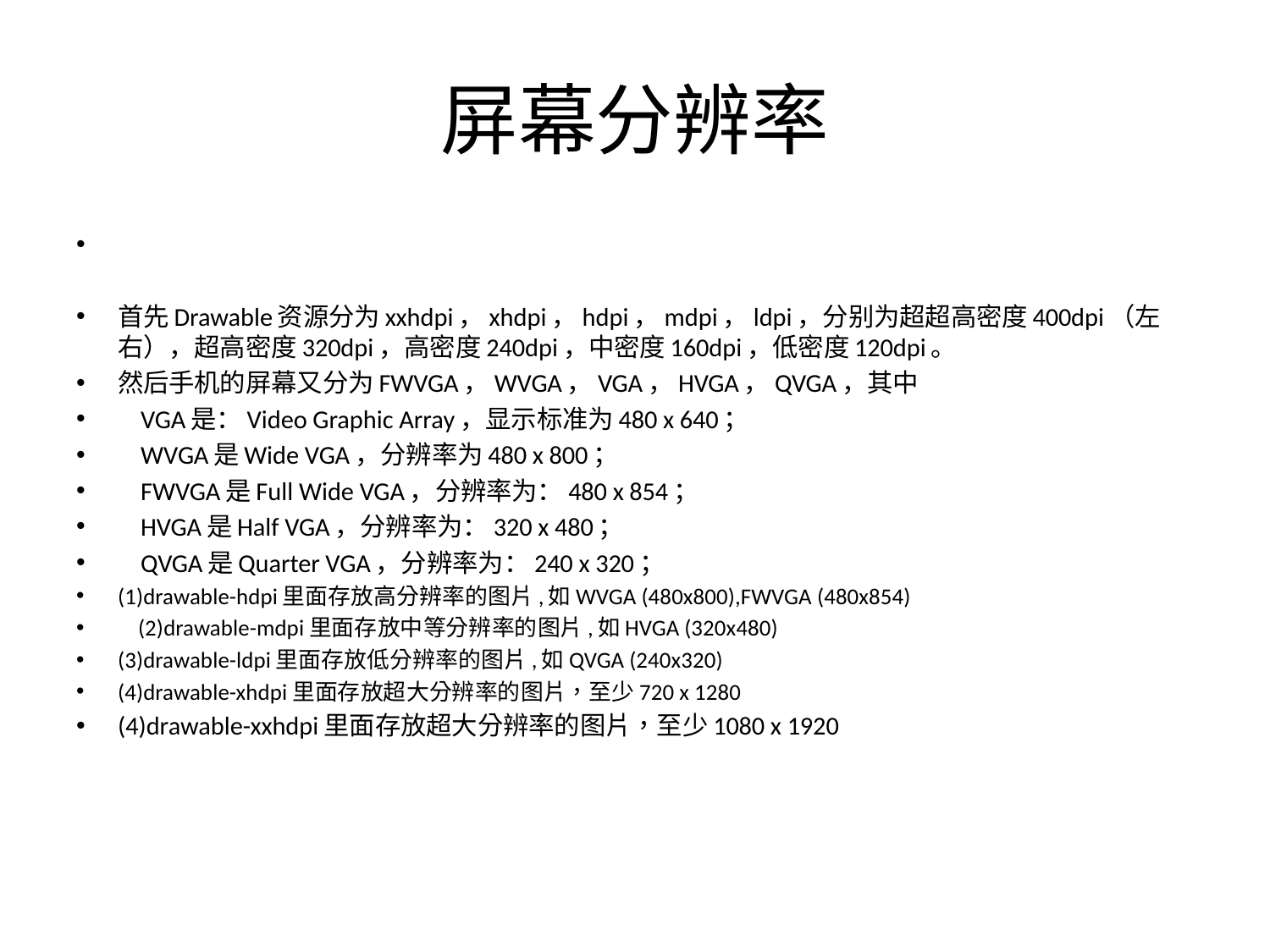

# 屏幕分辨率

首先Drawable资源分为xxhdpi，xhdpi，hdpi，mdpi，ldpi，分别为超超高密度400dpi（左右），超高密度320dpi，高密度240dpi，中密度160dpi，低密度120dpi。
然后手机的屏幕又分为FWVGA，WVGA，VGA，HVGA，QVGA，其中
    VGA是：Video Graphic Array，显示标准为480 x 640；
    WVGA是Wide VGA，分辨率为480 x 800；
    FWVGA是Full Wide VGA，分辨率为：480 x 854；
    HVGA是Half VGA，分辨率为：320 x 480；
    QVGA是Quarter VGA，分辨率为：240 x 320；
(1)drawable-hdpi里面存放高分辨率的图片,如WVGA (480x800),FWVGA (480x854)
    (2)drawable-mdpi里面存放中等分辨率的图片,如HVGA (320x480)
(3)drawable-ldpi里面存放低分辨率的图片,如QVGA (240x320)
(4)drawable-xhdpi里面存放超大分辨率的图片，至少720 x 1280
(4)drawable-xxhdpi里面存放超大分辨率的图片，至少1080 x 1920